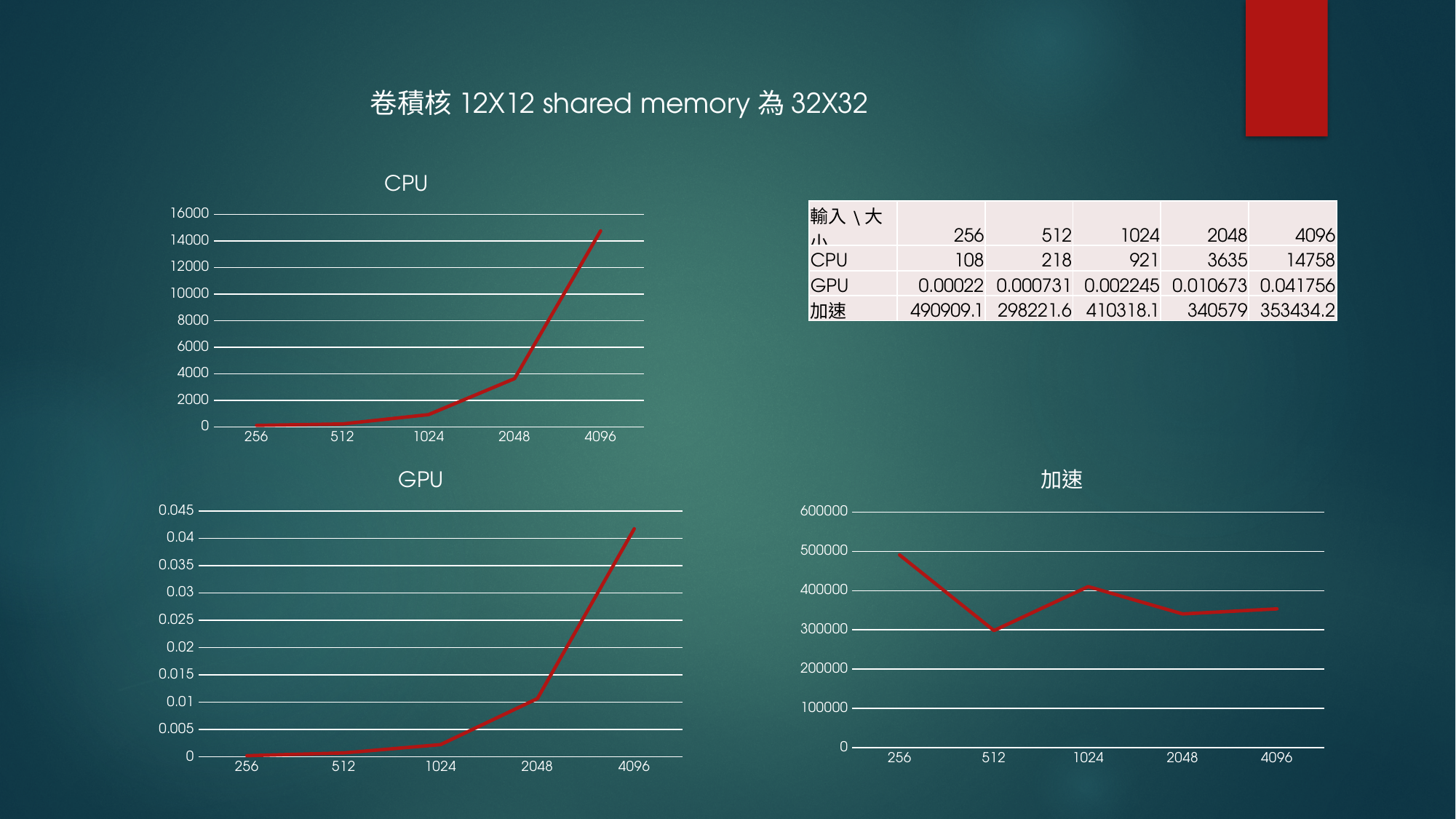

卷積核12X12 shared memory為32X32

### Chart: CPU

| Category |  |
|---|---|
| 256 | 108.0 |
| 512 | 218.0 |
| 1024 | 921.0 |
| 2048 | 3635.0 |
| 4096 | 14758.0 |
| 輸入\大小 | 256 | 512 | 1024 | 2048 | 4096 |
| --- | --- | --- | --- | --- | --- |
| CPU | 108 | 218 | 921 | 3635 | 14758 |
| GPU | 0.00022 | 0.000731 | 0.002245 | 0.010673 | 0.041756 |
| 加速 | 490909.1 | 298221.6 | 410318.1 | 340579 | 353434.2 |

### Chart: 加速

| Category |  |
|---|---|
| 256 | 490909.0909090909 |
| 512 | 298221.6142270862 |
| 1024 | 410318.09676557075 |
| 2048 | 340579.0312002249 |
| 4096 | 353434.23699588084 |

### Chart: GPU

| Category |  |
|---|---|
| 256 | 0.00022 |
| 512 | 0.000731 |
| 1024 | 0.0022446 |
| 2048 | 0.010673 |
| 4096 | 0.041756 |